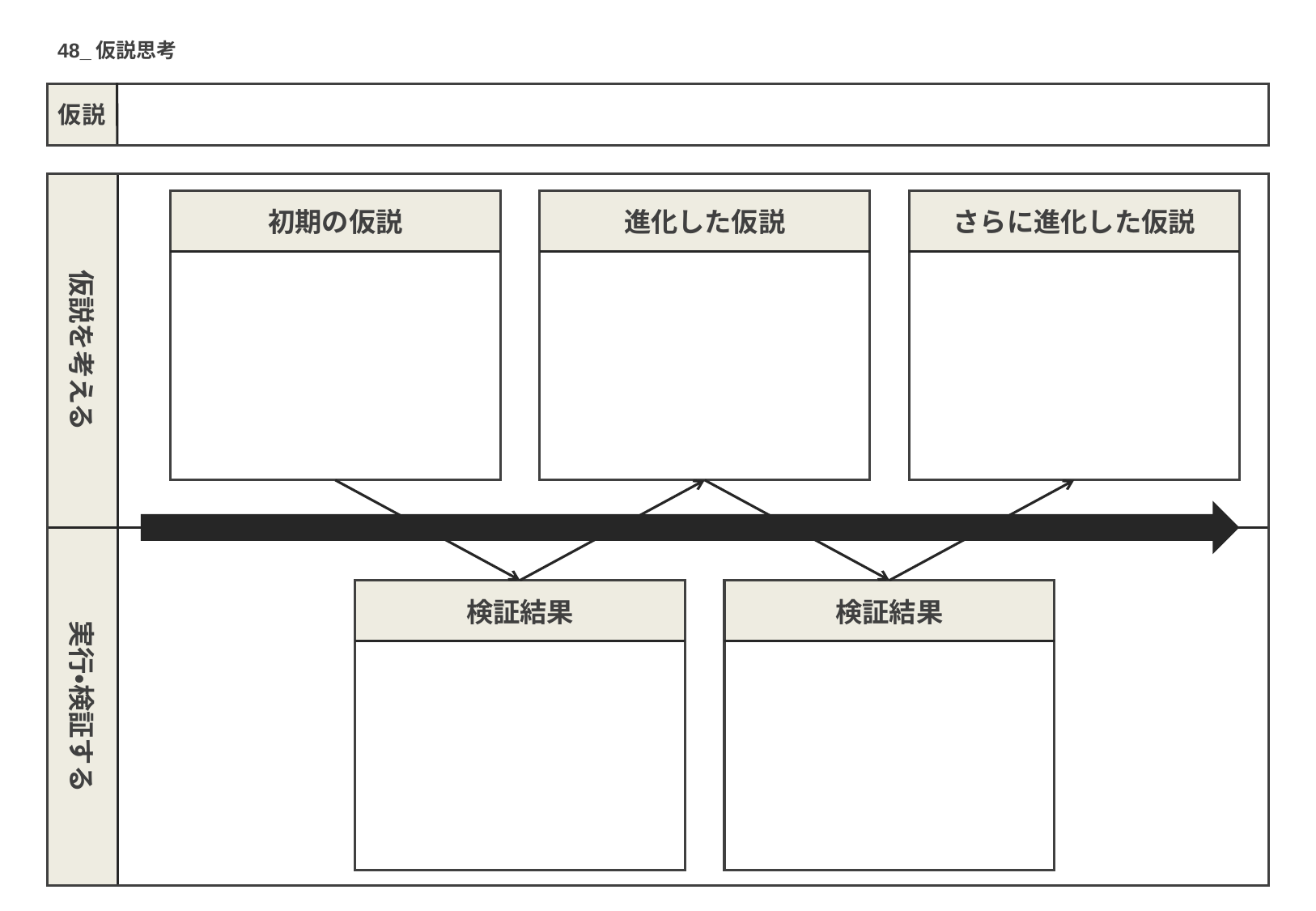

48_仮説思考

仮説

仮説を考える

初期の仮説

進化した仮説

さらに進化した仮説

実行・検証する

検証結果

検証結果